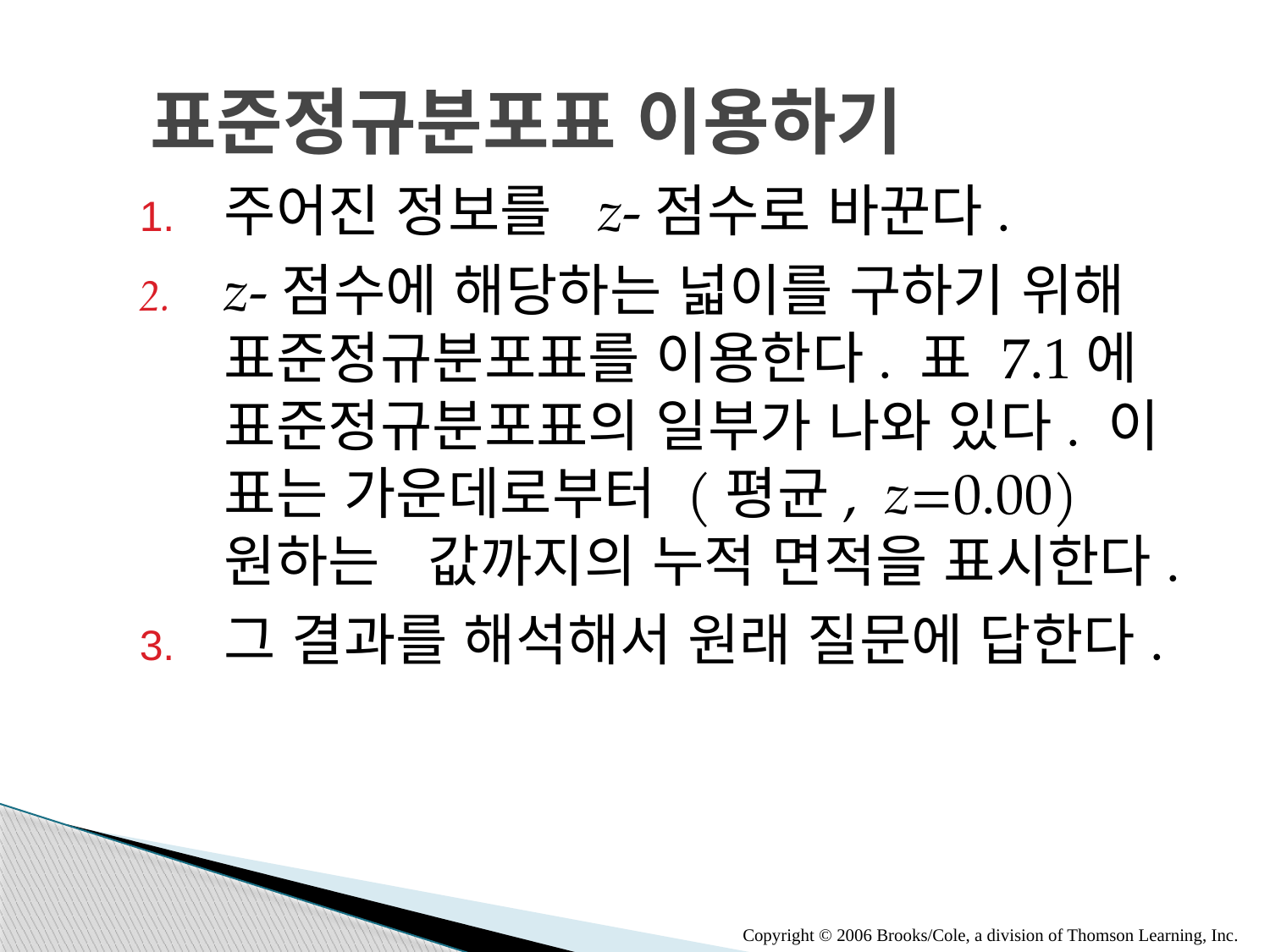

# 표준정규분포표 이용하기
주어진 정보를  z-점수로 바꾼다.
z-점수에 해당하는 넓이를 구하기 위해 표준정규분포표를 이용한다. 표 7.1에 표준정규분포표의 일부가 나와 있다. 이 표는 가운데로부터 (평균,  z=0.00) 원하는   값까지의 누적 면적을 표시한다.
그 결과를 해석해서 원래 질문에 답한다.